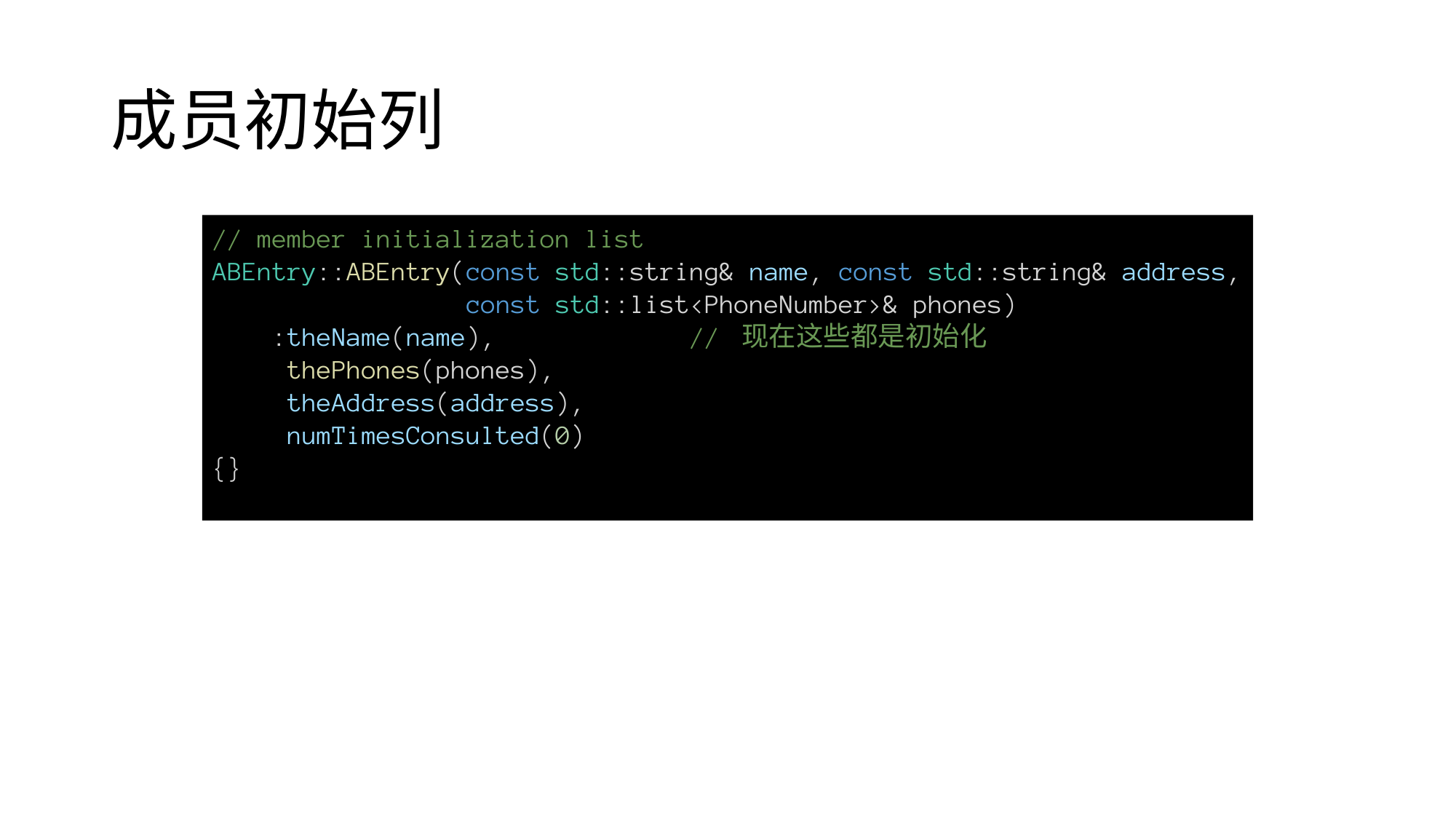

# 成员初始列
// member initialization list
ABEntry::ABEntry(const std::string& name, const std::string& address,
                 const std::list<PhoneNumber>& phones)
    :theName(name),             // 现在这些都是初始化
     thePhones(phones),
     theAddress(address),
     numTimesConsulted(0)
{}